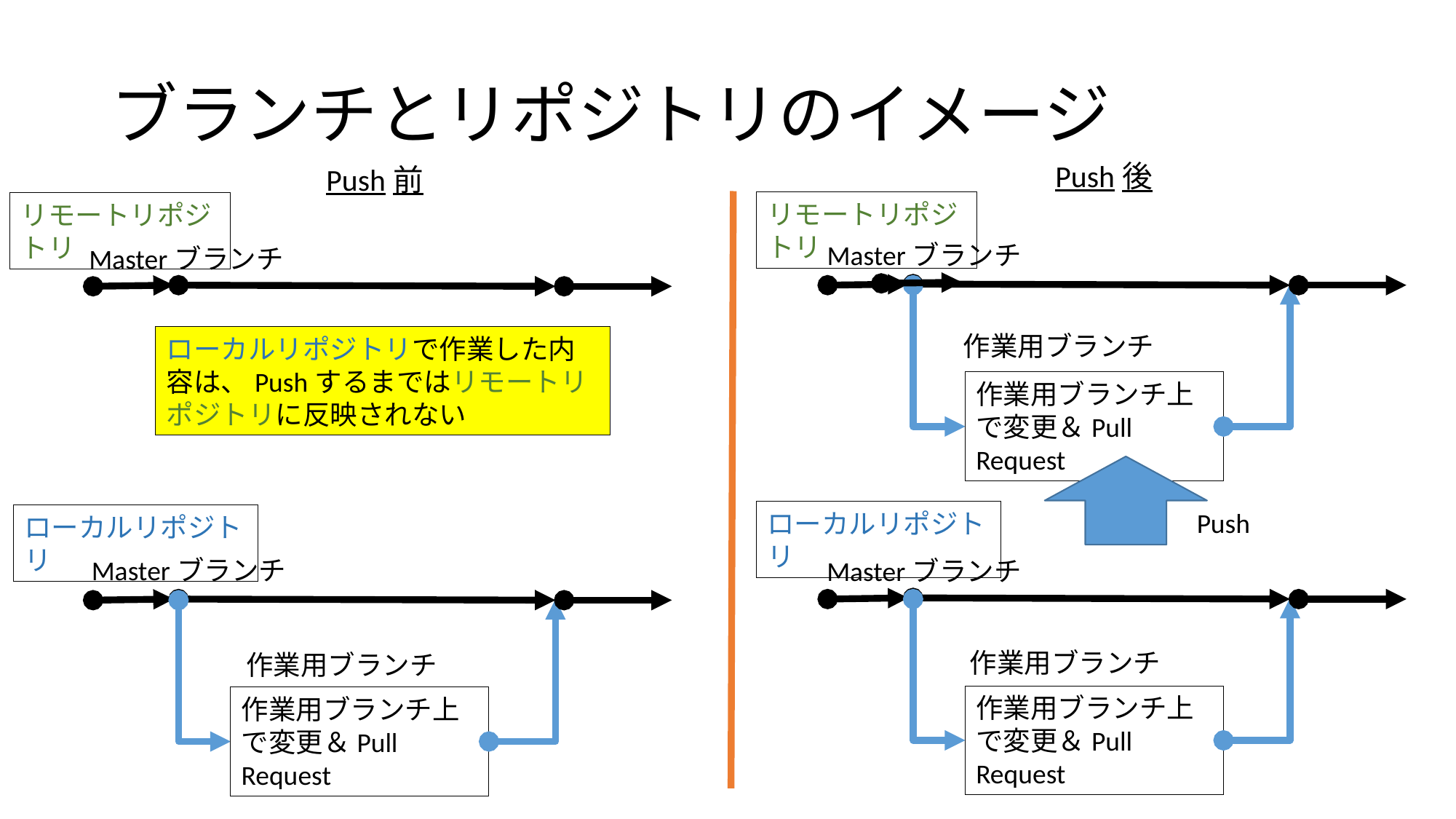

# ブランチとリポジトリのイメージ
Push後
Push前
リモートリポジトリ
リモートリポジトリ
Masterブランチ
Masterブランチ
作業用ブランチ
ローカルリポジトリで作業した内容は、Pushするまではリモートリポジトリに反映されない
作業用ブランチ上で変更＆Pull Request

Push
ローカルリポジトリ
ローカルリポジトリ
Masterブランチ
Masterブランチ
作業用ブランチ
作業用ブランチ
作業用ブランチ上で変更＆Pull Request
作業用ブランチ上で変更＆Pull Request